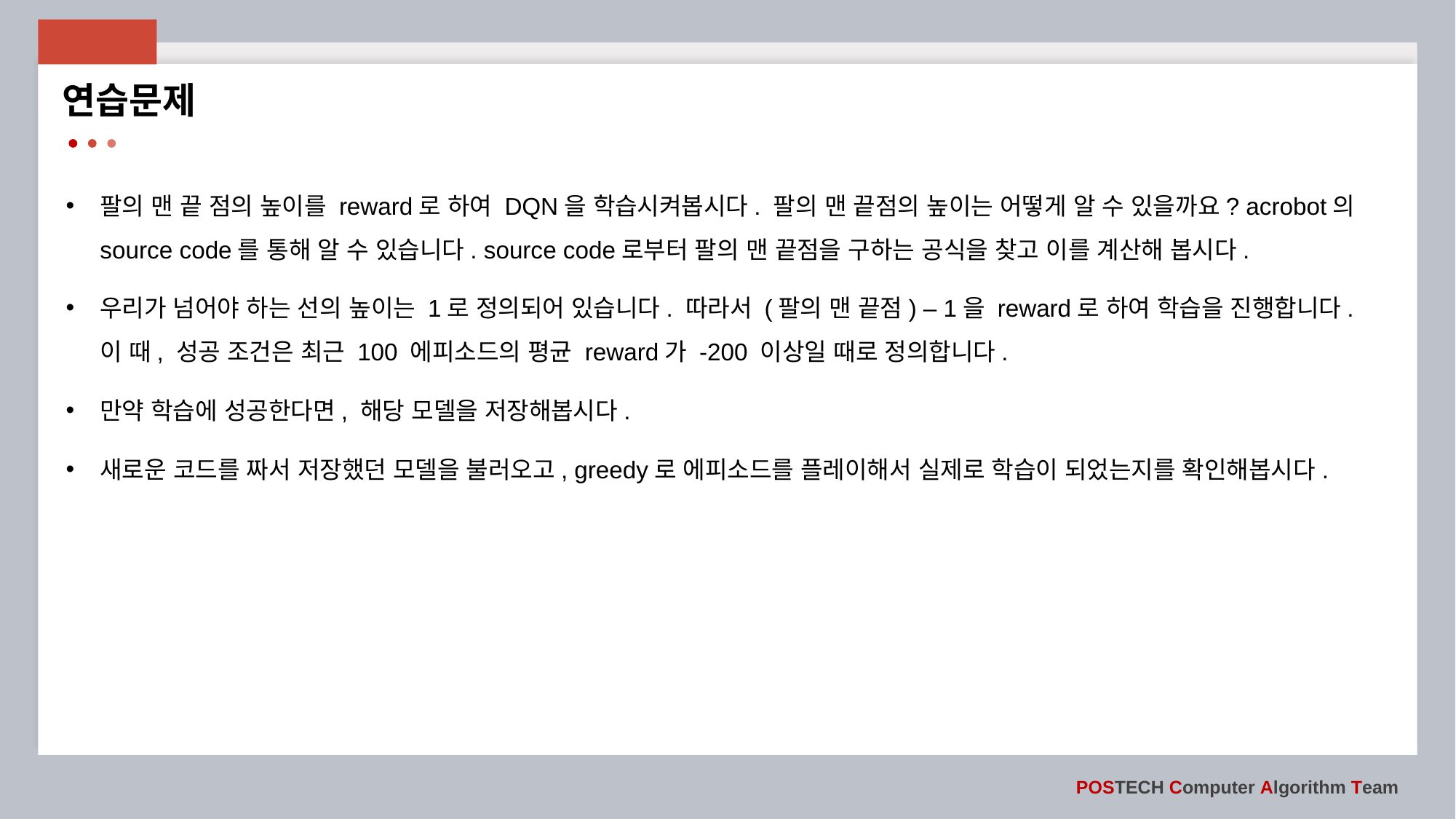

연습문제
팔의 맨 끝 점의 높이를 reward로 하여 DQN을 학습시켜봅시다. 팔의 맨 끝점의 높이는 어떻게 알 수 있을까요? acrobot의 source code를 통해 알 수 있습니다. source code로부터 팔의 맨 끝점을 구하는 공식을 찾고 이를 계산해 봅시다.
우리가 넘어야 하는 선의 높이는 1로 정의되어 있습니다. 따라서 (팔의 맨 끝점) – 1을 reward로 하여 학습을 진행합니다. 이 때, 성공 조건은 최근 100 에피소드의 평균 reward가 -200 이상일 때로 정의합니다.
만약 학습에 성공한다면, 해당 모델을 저장해봅시다.
새로운 코드를 짜서 저장했던 모델을 불러오고, greedy로 에피소드를 플레이해서 실제로 학습이 되었는지를 확인해봅시다.